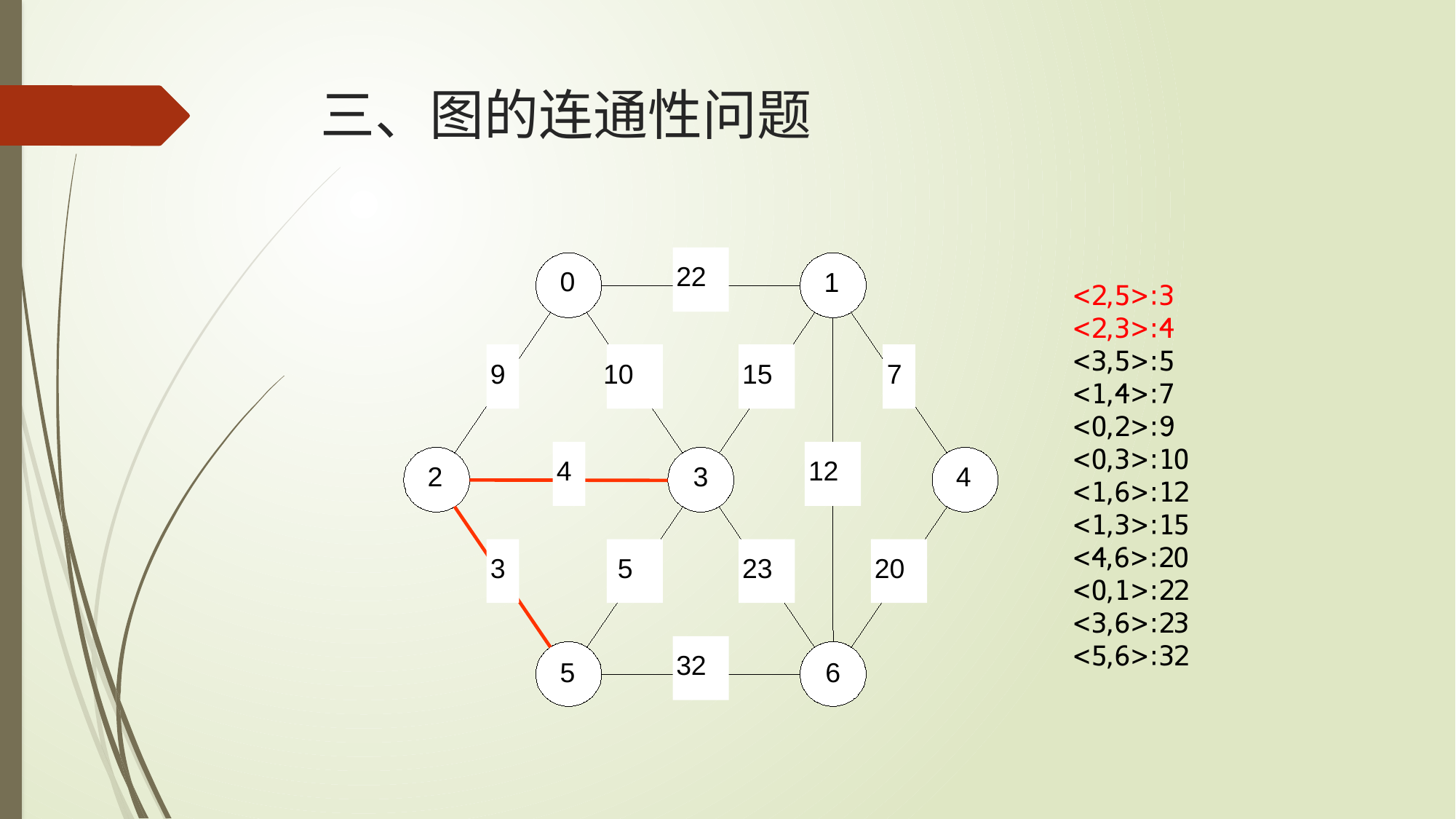

# 三、图的连通性问题

22
0
1
<2,5>:3
<2,3>:4
<3,5>:5
<1,4>:7
<0,2>:9
<0,3>:10
<1,6>:12
<1,3>:15
<4,6>:20
<0,1>:22
<3,6>:23
<5,6>:32

9
15
7
10

4
12
2
3
4

3
5
23
20

32
5
6